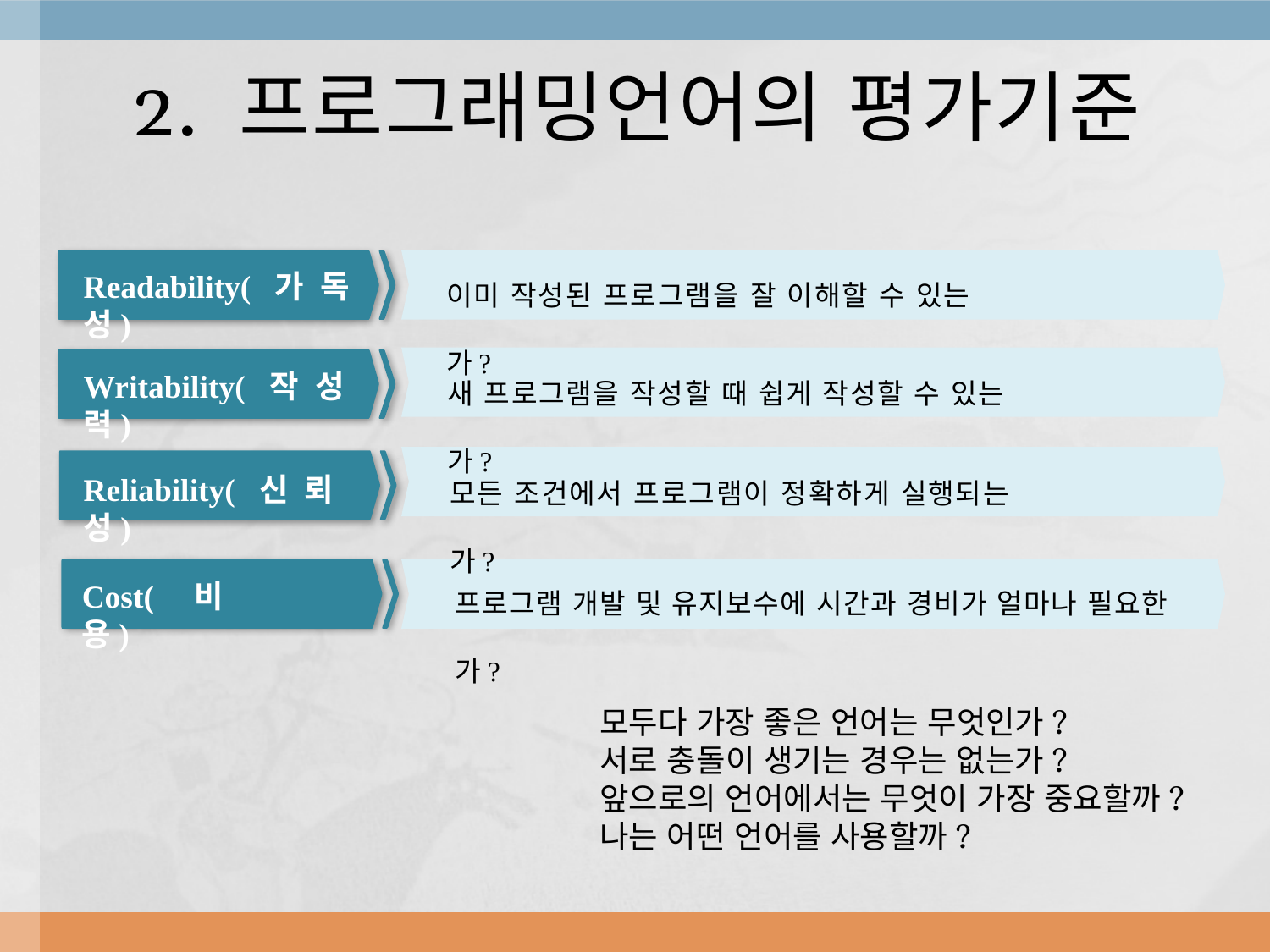

# 2. 프로그래밍언어의 평가기준
이미 작성된 프로그램을 잘 이해할 수 있는가?

Readability(가독성)
새 프로그램을 작성할 때 쉽게 작성할 수 있는가?

Writability(작성력)
모든 조건에서 프로그램이 정확하게 실행되는가?

Reliability(신뢰성)
프로그램 개발 및 유지보수에 시간과 경비가 얼마나 필요한가?

Cost(비용)
모두다 가장 좋은 언어는 무엇인가?
서로 충돌이 생기는 경우는 없는가?
앞으로의 언어에서는 무엇이 가장 중요할까?
나는 어떤 언어를 사용할까?